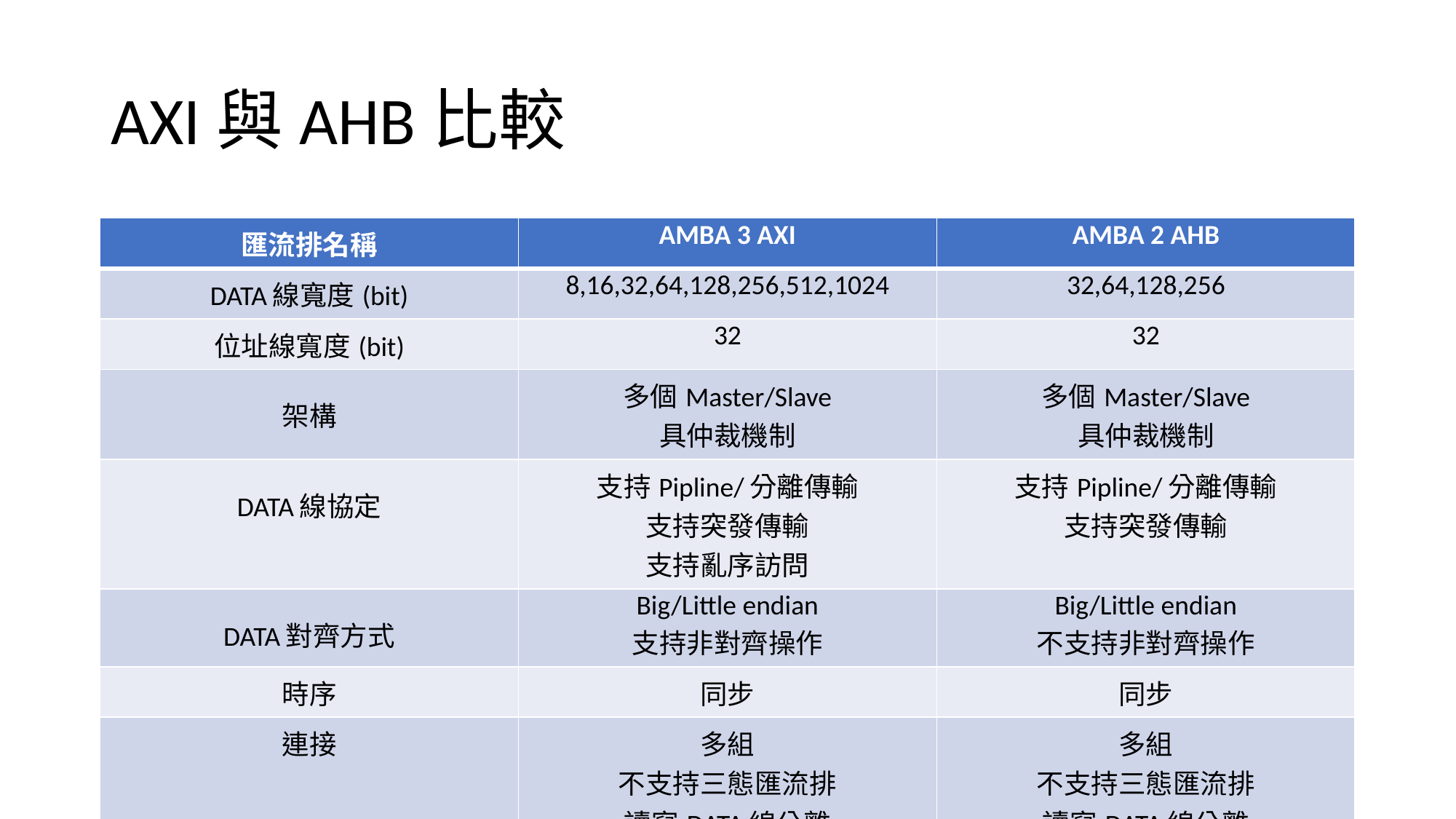

# AXI與AHB比較
| 匯流排名稱 | AMBA 3 AXI | AMBA 2 AHB |
| --- | --- | --- |
| DATA線寬度(bit) | 8,16,32,64,128,256,512,1024 | 32,64,128,256 |
| 位址線寬度(bit) | 32 | 32 |
| 架構 | 多個Master/Slave 具仲裁機制 | 多個Master/Slave 具仲裁機制 |
| DATA線協定 | 支持Pipline/分離傳輸 支持突發傳輸 支持亂序訪問 | 支持Pipline/分離傳輸 支持突發傳輸 |
| DATA對齊方式 | Big/Little endian 支持非對齊操作 | Big/Little endian 不支持非對齊操作 |
| 時序 | 同步 | 同步 |
| 連接 | 多組 不支持三態匯流排 讀寫DATA線分離 | 多組 不支持三態匯流排 讀寫DATA線分離 |